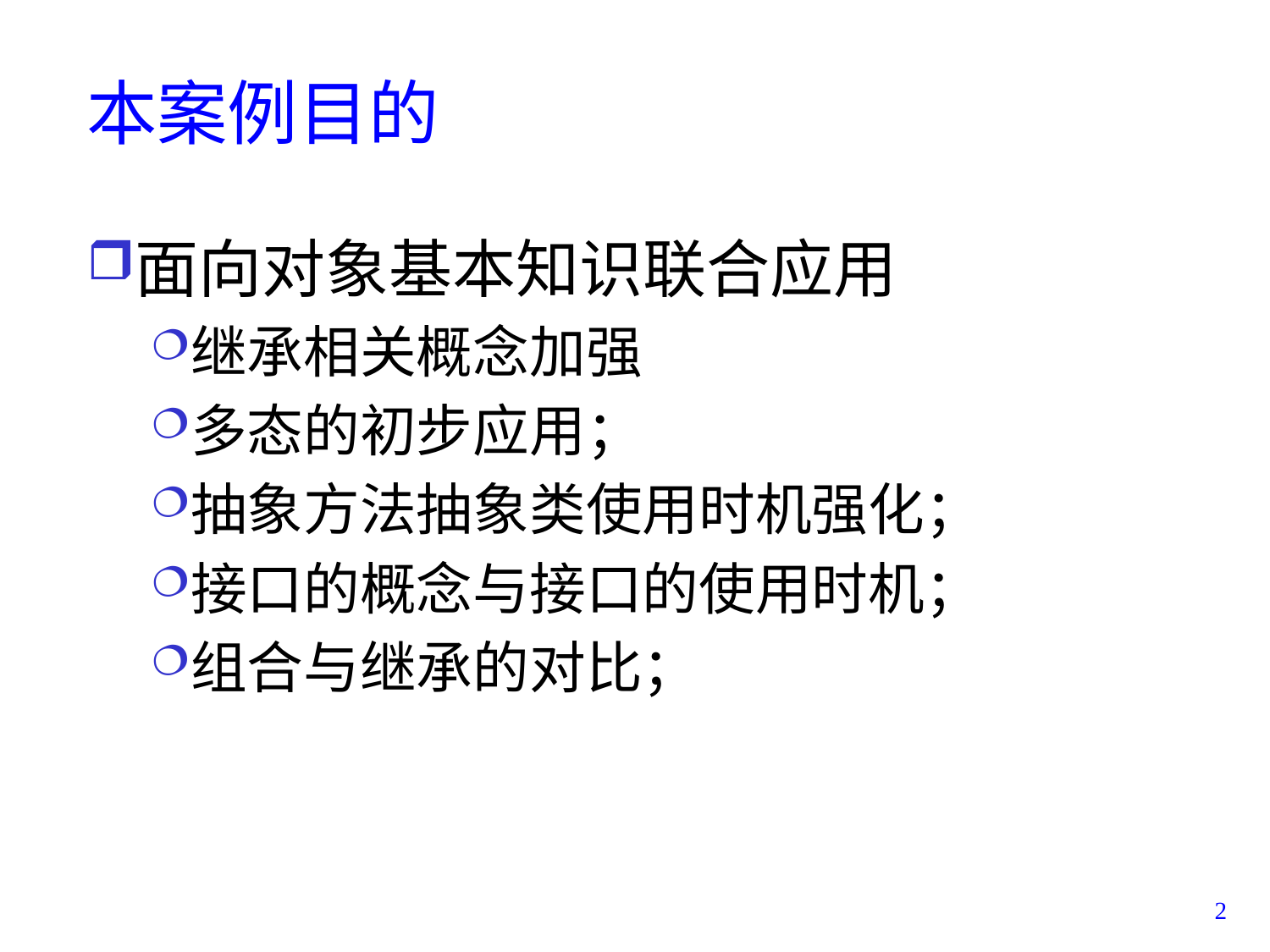

# 本案例目的
面向对象基本知识联合应用
继承相关概念加强
多态的初步应用；
抽象方法抽象类使用时机强化；
接口的概念与接口的使用时机；
组合与继承的对比；

2